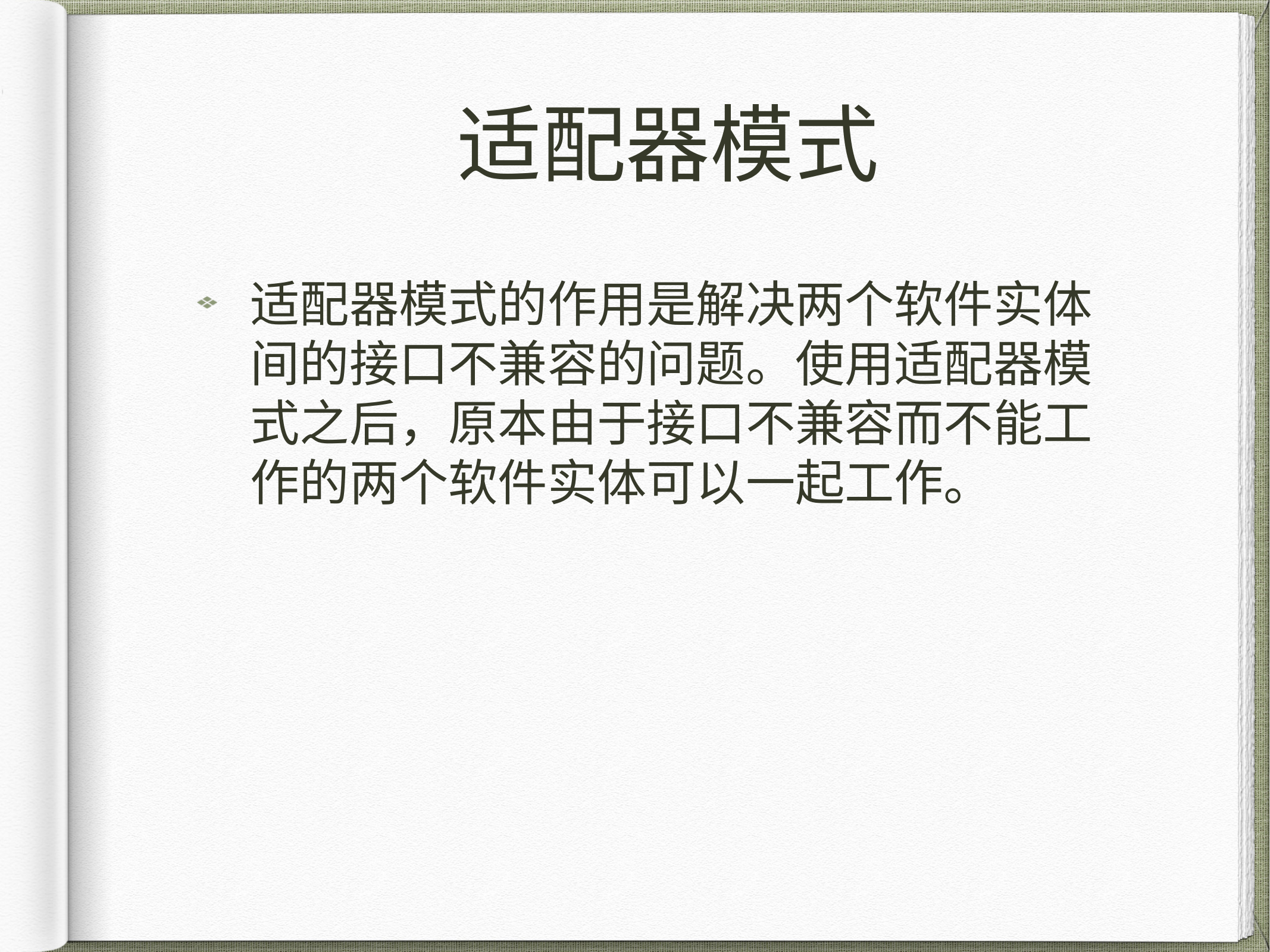

# 适配器模式
适配器模式的作用是解决两个软件实体间的接口不兼容的问题。使用适配器模式之后，原本由于接口不兼容而不能工作的两个软件实体可以一起工作。